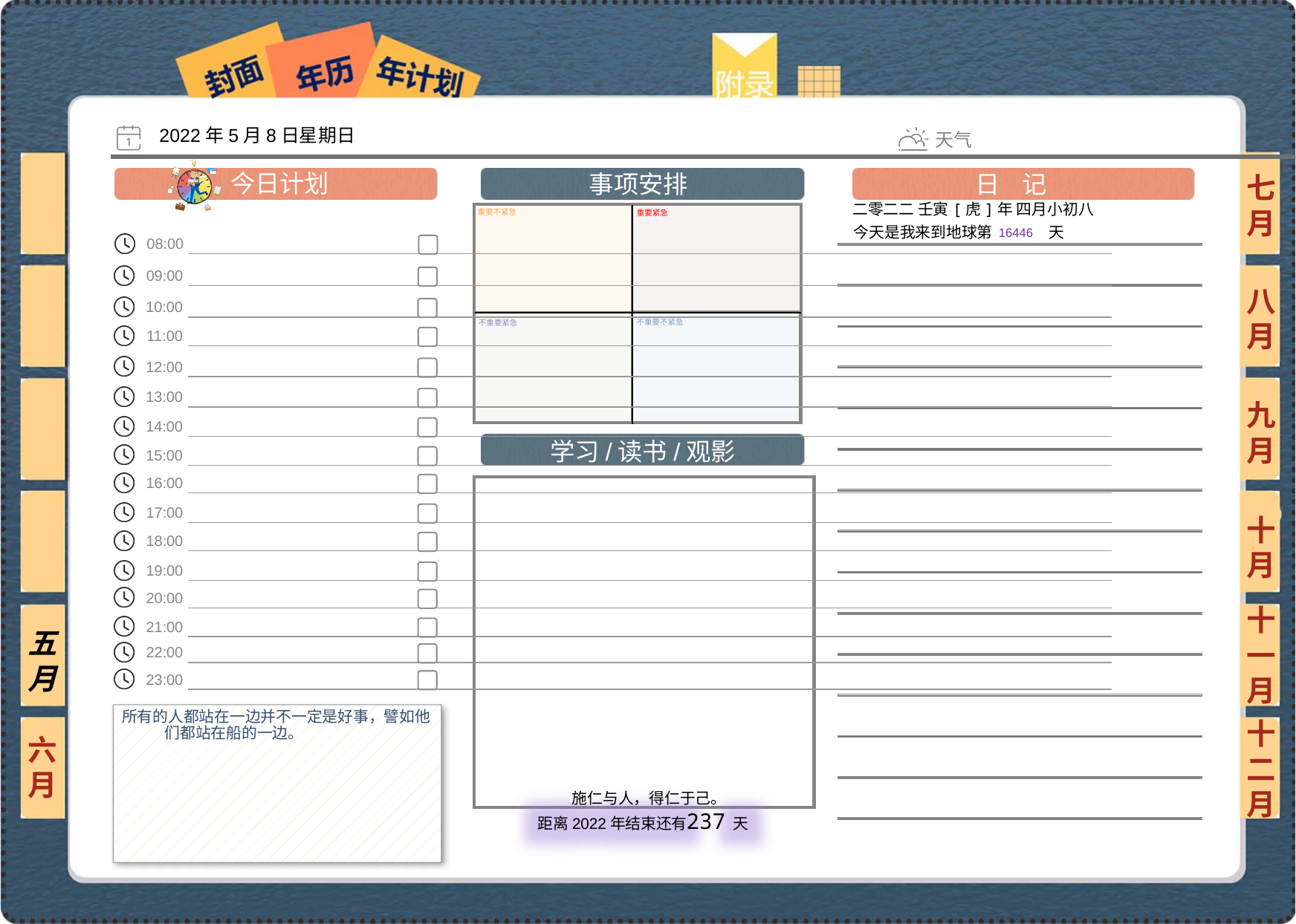

2022年5月8日星期日
七月
二零二二 壬寅[虎]年 四月小初八
16446
八月
九月
十月
十一月
五月
所有的人都站在一边并不一定是好事，譬如他们都站在船的一边。

六月
十二月
237
 施仁与人，得仁于己。